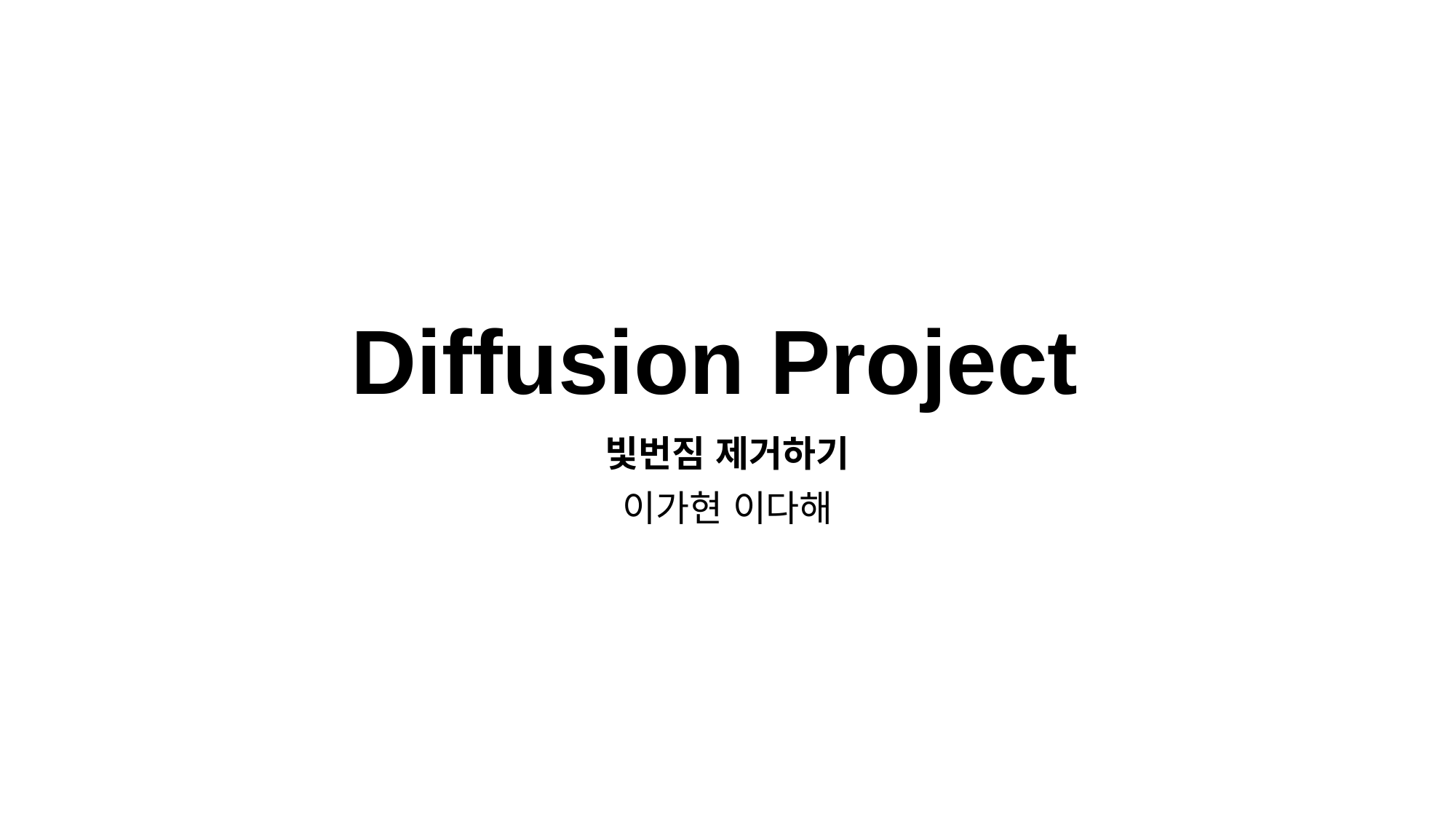

# Diffusion Project
빛번짐 제거하기
이가현 이다해